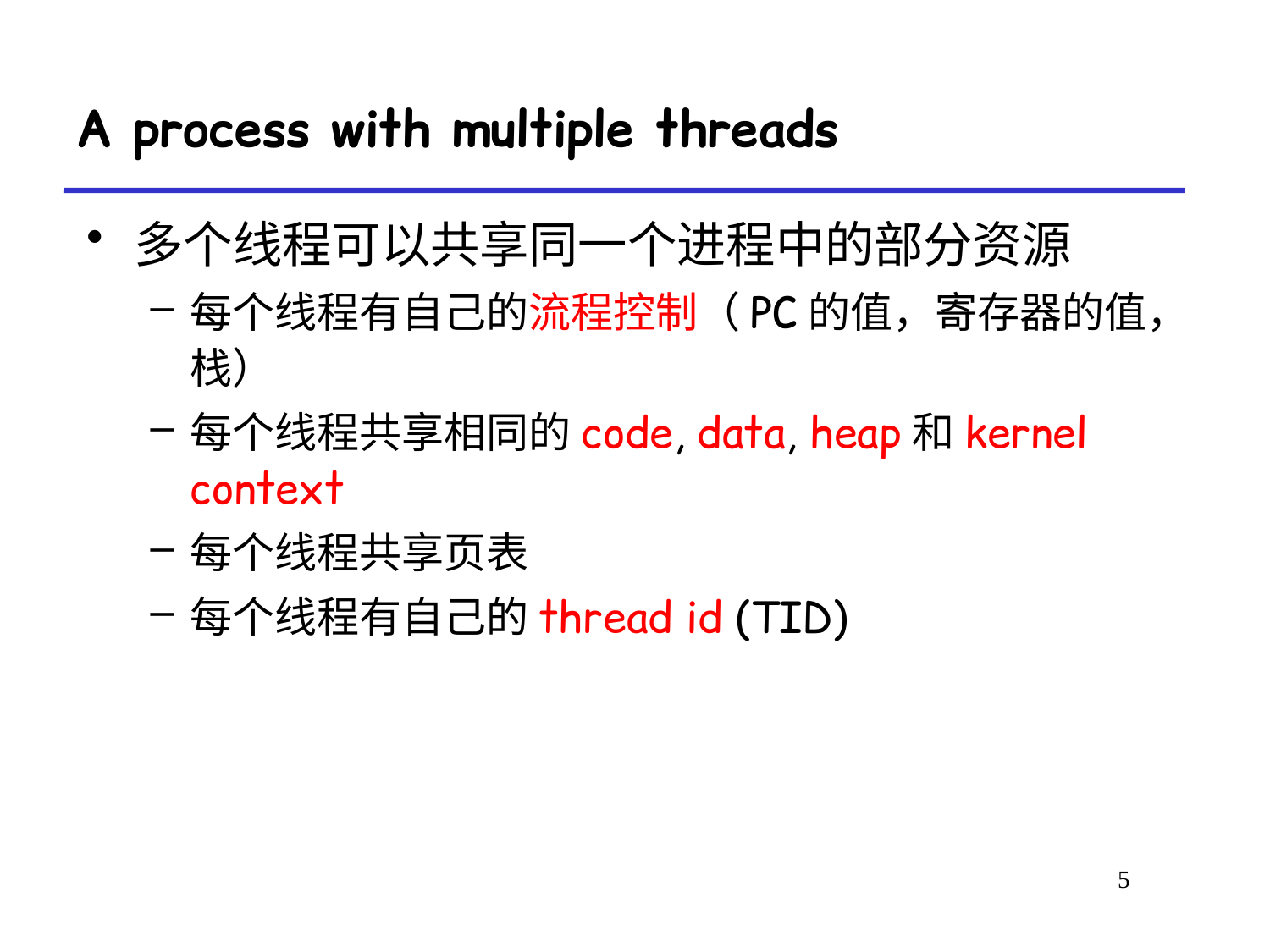

# A process with multiple threads
多个线程可以共享同一个进程中的部分资源
每个线程有自己的流程控制（PC的值，寄存器的值，栈）
每个线程共享相同的code, data, heap和kernel context
每个线程共享页表
每个线程有自己的thread id (TID)
5